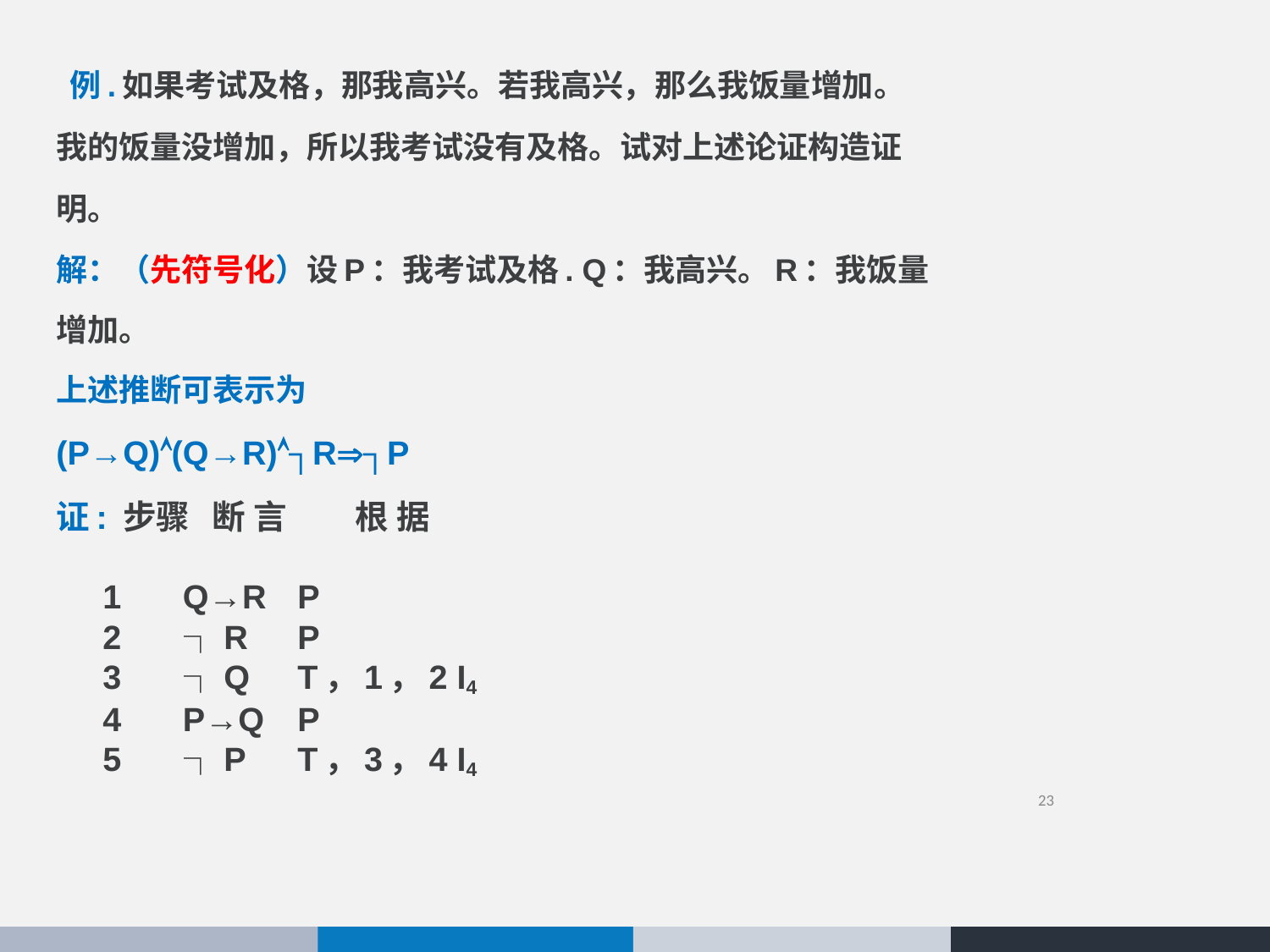

# 例.如果考试及格，那我高兴。若我高兴，那么我饭量增加。
我的饭量没增加，所以我考试没有及格。试对上述论证构造证
明。

解：（先符号化）设P：我考试及格. Q：我高兴。R：我饭量

增加。

上述推断可表示为

(P→Q)∧(Q→R)∧┐R⇒┐P

证: 步骤   断 言         根 据

     1　  Q→R		P
     2　   ┐R		P
     3　   ┐Q		T，1，2 I4
     4　  P→Q 		P
     5　   ┐P		T，3，4 I4
23